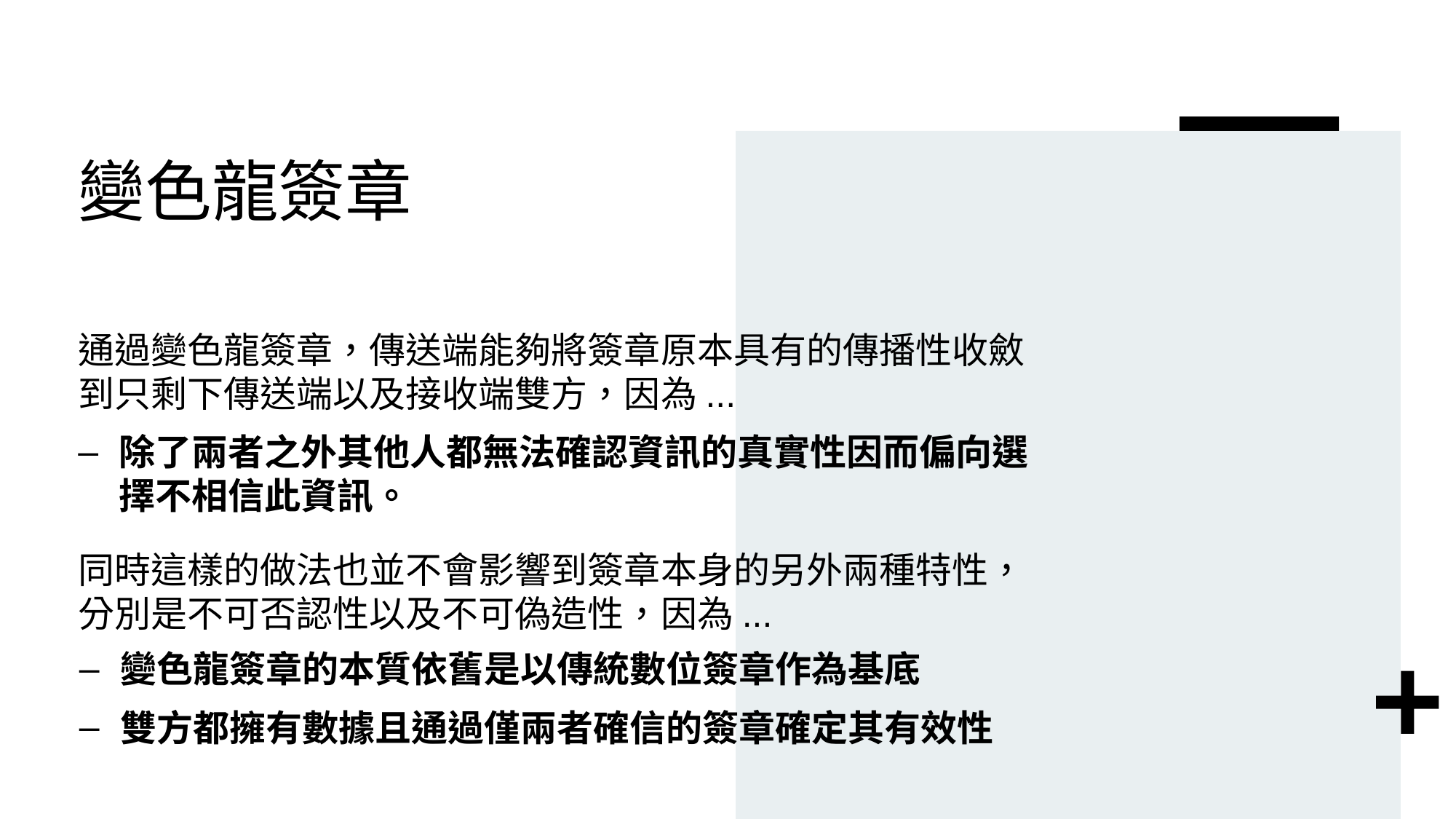

# 變色龍簽章
通過變色龍簽章，傳送端能夠將簽章原本具有的傳播性收斂到只剩下傳送端以及接收端雙方，因為...

同時這樣的做法也並不會影響到簽章本身的另外兩種特性，分別是不可否認性以及不可偽造性，因為...

除了兩者之外其他人都無法確認資訊的真實性因而偏向選擇不相信此資訊。

變色龍簽章的本質依舊是以傳統數位簽章作為基底
雙方都擁有數據且通過僅兩者確信的簽章確定其有效性